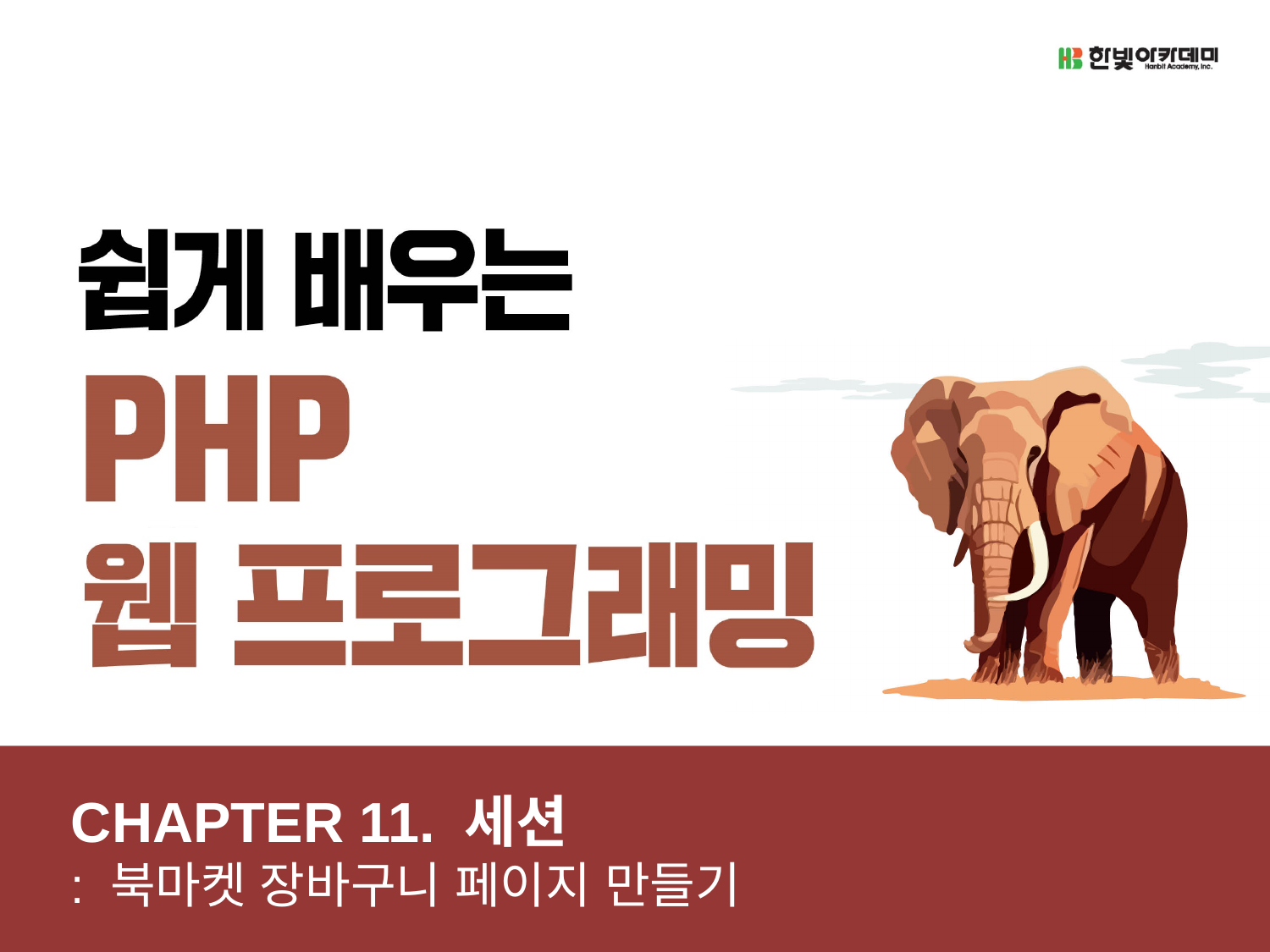

CHAPTER 11. 세션
: 북마켓 장바구니 페이지 만들기